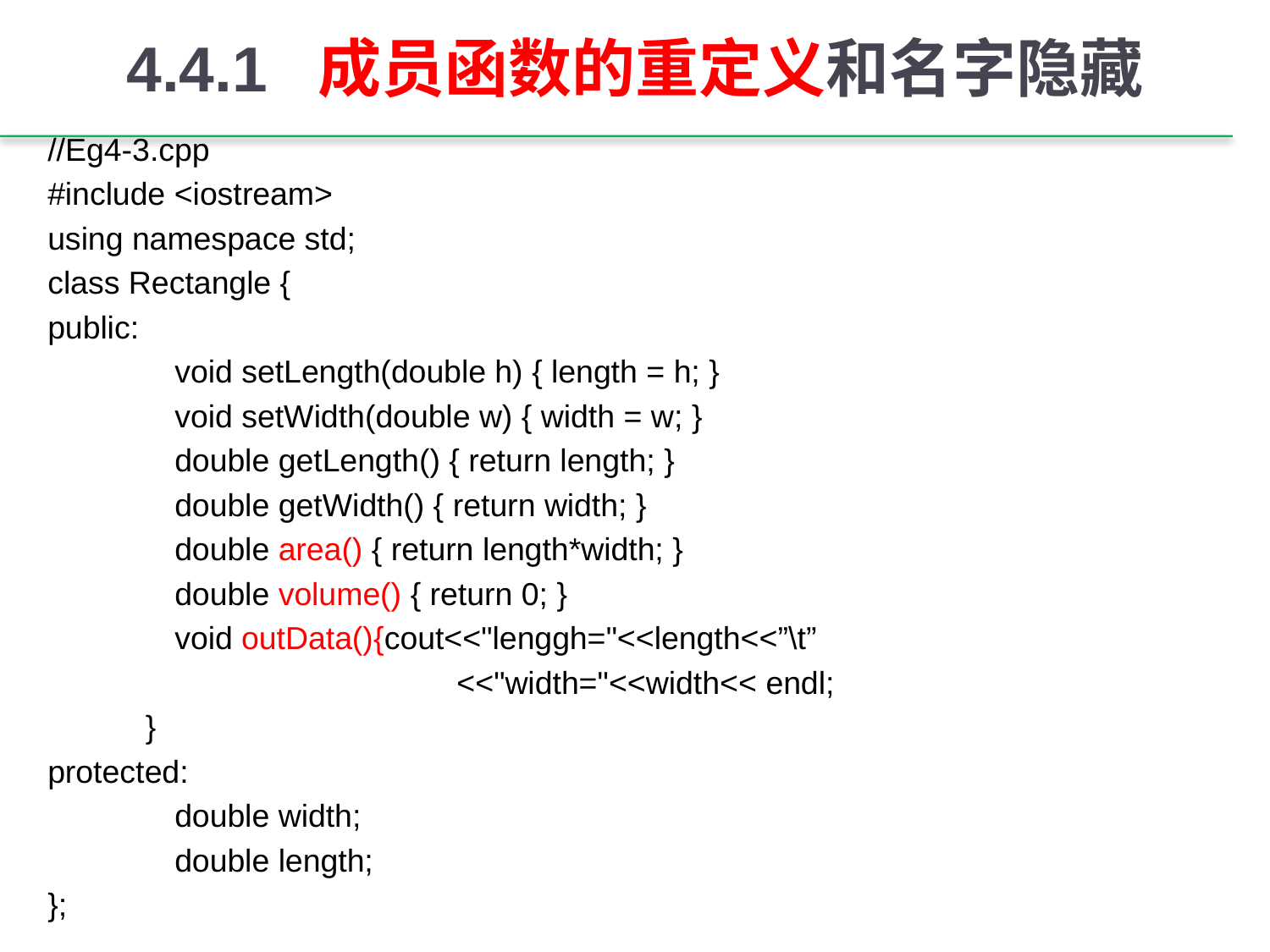

# 4.4.1  成员函数的重定义和名字隐藏
//Eg4-3.cpp
#include <iostream>
using namespace std;
class Rectangle {
public:
	void setLength(double h) { length = h; }
	void setWidth(double w) { width = w; }
	double getLength() { return length; }
	double getWidth() { return width; }
	double area() { return length*width; }
	double volume() { return 0; }
	void outData(){cout<<"lenggh="<<length<<”\t”
                                              <<"width="<<width<< endl;
           }
protected:
	double width;
	double length;
};